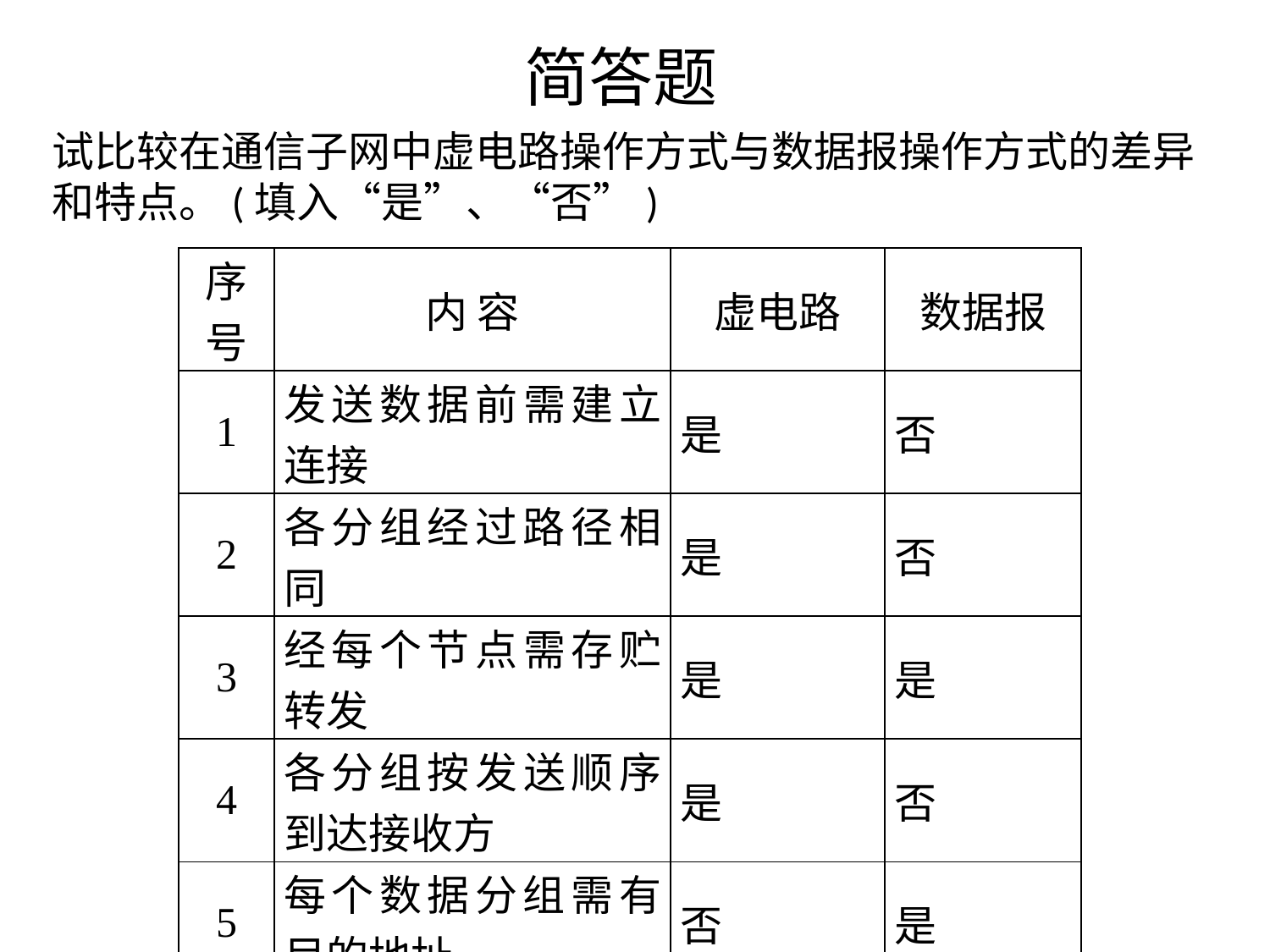

# 简答题
试比较在通信子网中虚电路操作方式与数据报操作方式的差异和特点。(填入“是”、“否”)

| 序号 | 内 容 | 虚电路 | 数据报 |
| --- | --- | --- | --- |
| 1 | 发送数据前需建立连接 | 是 | 否 |
| 2 | 各分组经过路径相同 | 是 | 否 |
| 3 | 经每个节点需存贮转发 | 是 | 是 |
| 4 | 各分组按发送顺序到达接收方 | 是 | 否 |
| 5 | 每个数据分组需有目的地址 | 否 | 是 |